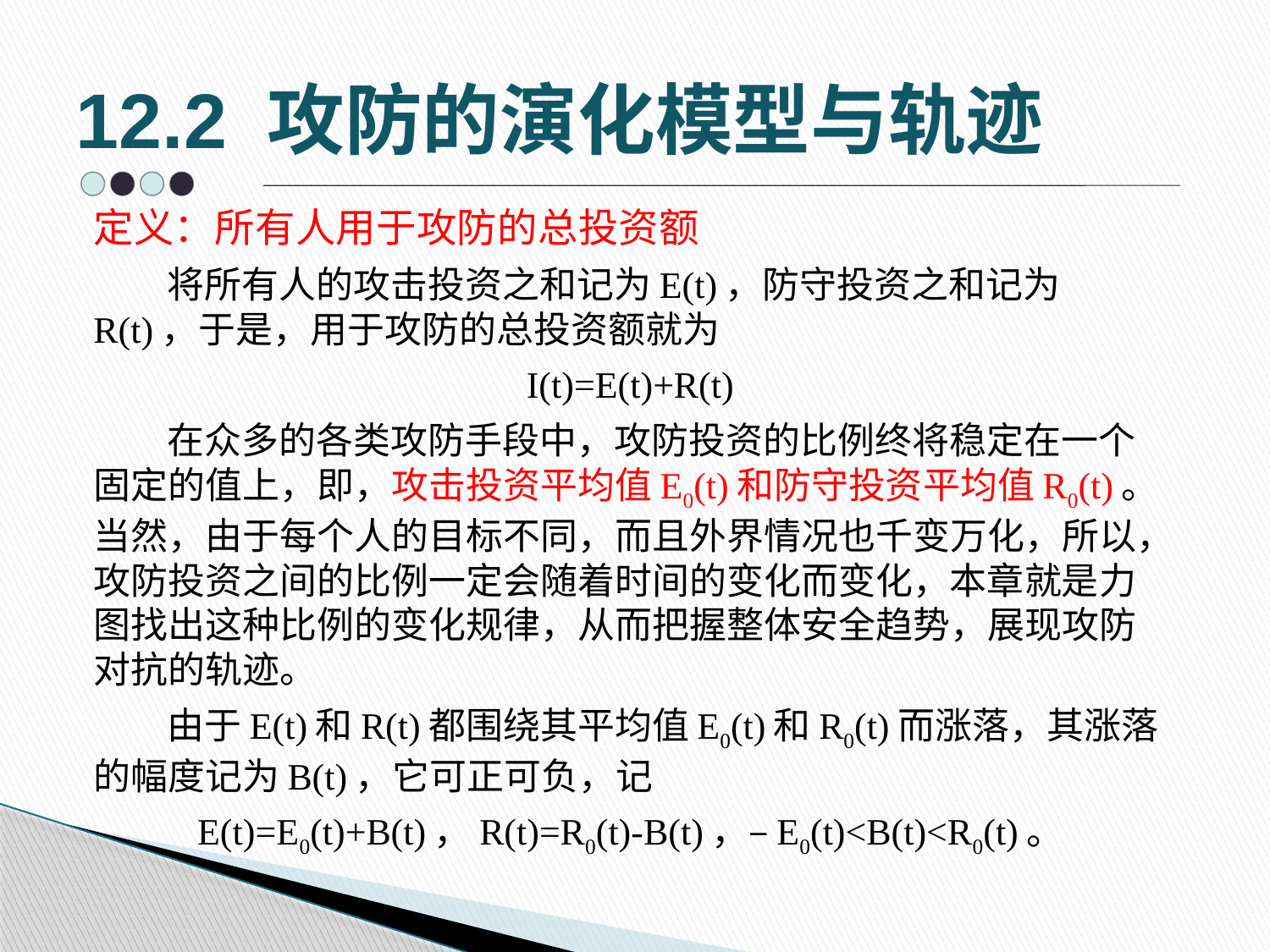

# 12.2 攻防的演化模型与轨迹

定义：所有人用于攻防的总投资额
        将所有人的攻击投资之和记为E(t)，防守投资之和记为R(t)，于是，用于攻防的总投资额就为
I(t)=E(t)+R(t)
        在众多的各类攻防手段中，攻防投资的比例终将稳定在一个固定的值上，即，攻击投资平均值E0(t)和防守投资平均值R0(t)。当然，由于每个人的目标不同，而且外界情况也千变万化，所以，攻防投资之间的比例一定会随着时间的变化而变化，本章就是力图找出这种比例的变化规律，从而把握整体安全趋势，展现攻防对抗的轨迹。
        由于E(t)和R(t)都围绕其平均值E0(t)和R0(t)而涨落，其涨落的幅度记为B(t)，它可正可负，记
E(t)=E0(t)+B(t)，R(t)=R0(t)-B(t)，–E0(t)<B(t)<R0(t)。